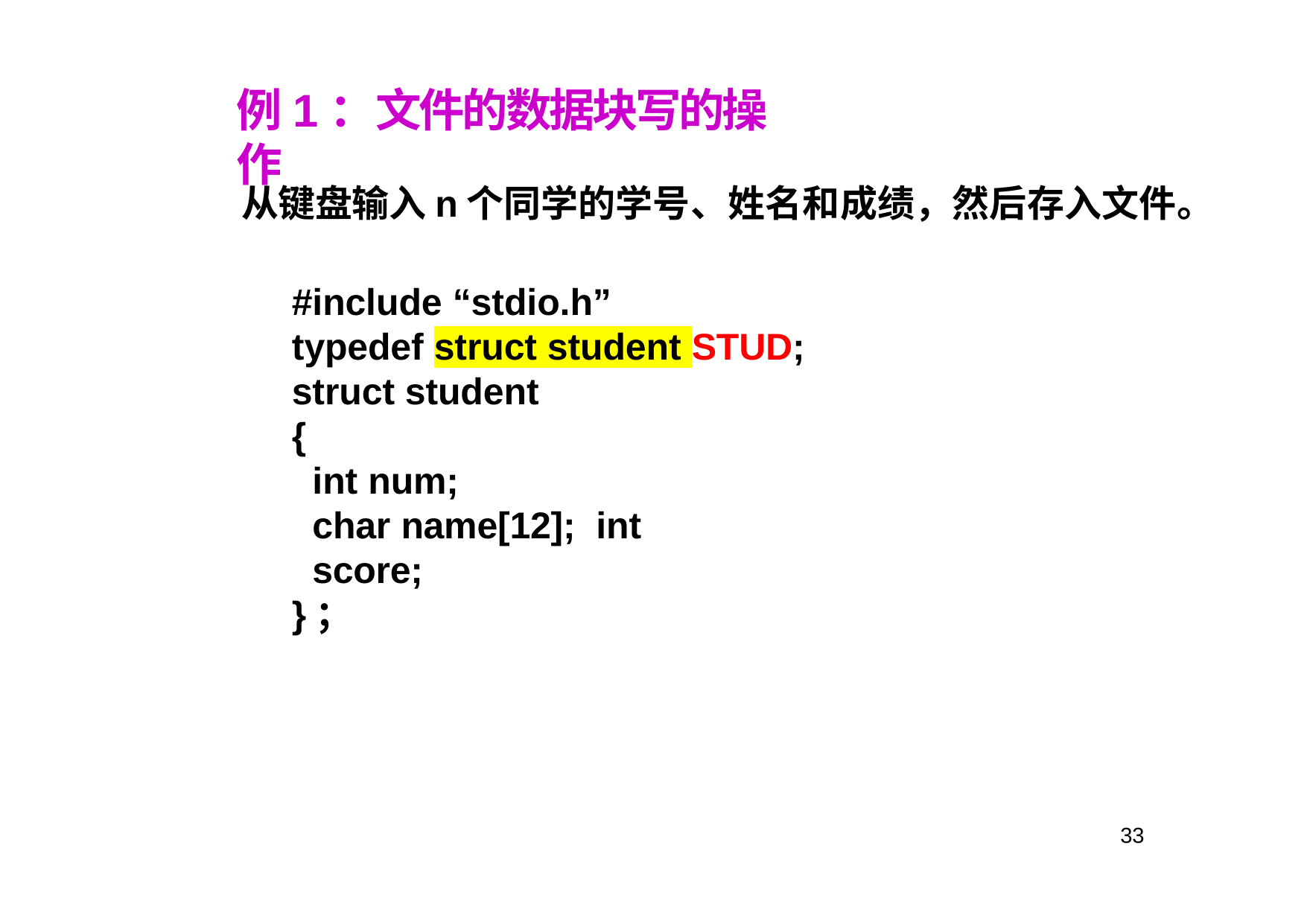

# 例1：文件的数据块写的操作
从键盘输入n个同学的学号、姓名和成绩，然后存入文件。

#include “stdio.h”
typedef struct student STUD;
struct student
{
int num;
char name[12];  int score;
}；
33